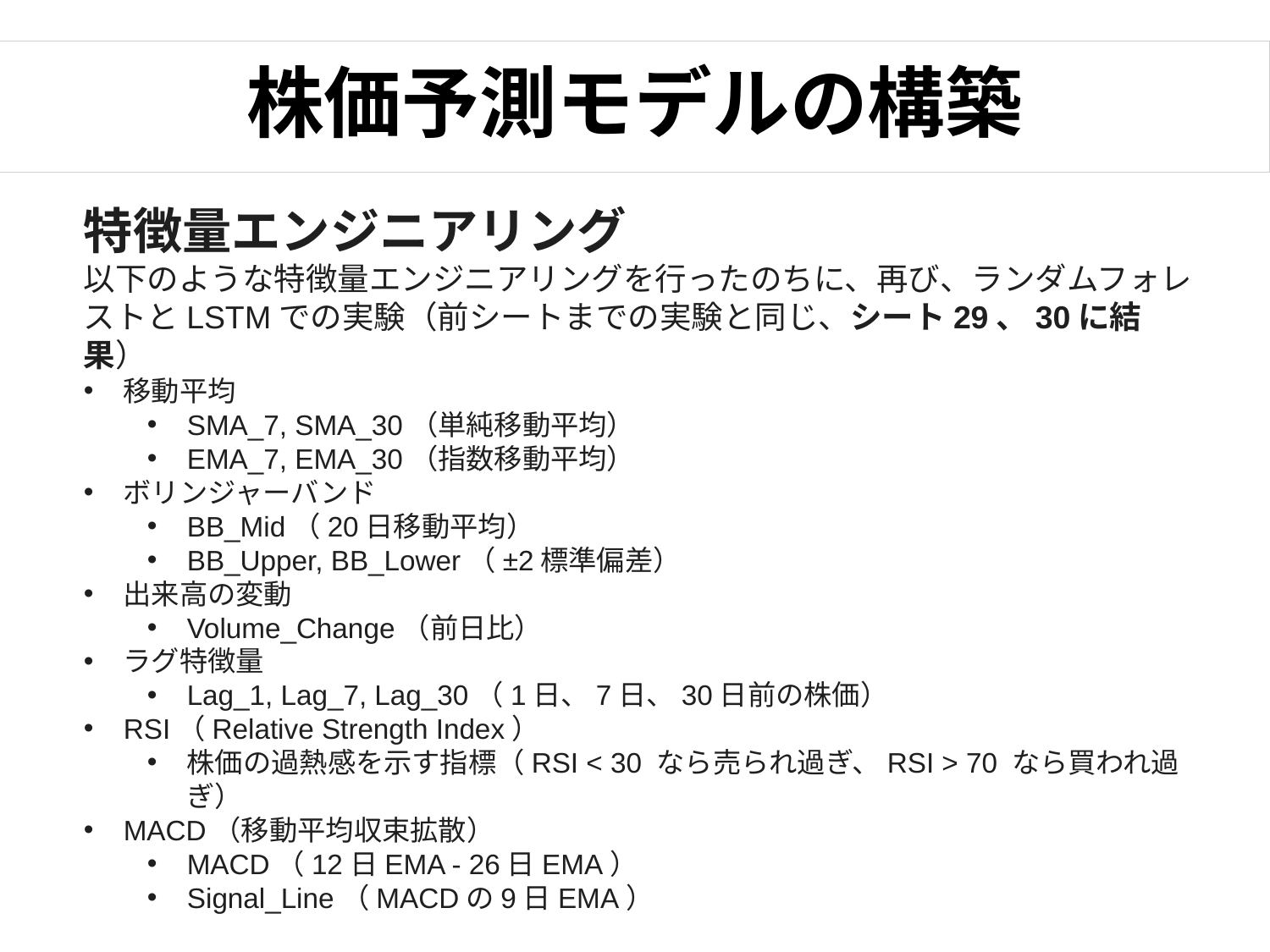

株価予測モデルの構築
特徴量エンジニアリング
以下のような特徴量エンジニアリングを行ったのちに、再び、ランダムフォレストとLSTMでの実験（前シートまでの実験と同じ、シート29、30に結果）
移動平均
SMA_7, SMA_30（単純移動平均）
EMA_7, EMA_30（指数移動平均）
ボリンジャーバンド
BB_Mid（20日移動平均）
BB_Upper, BB_Lower（±2標準偏差）
出来高の変動
Volume_Change（前日比）
ラグ特徴量
Lag_1, Lag_7, Lag_30（1日、7日、30日前の株価）
RSI（Relative Strength Index）
株価の過熱感を示す指標（RSI < 30 なら売られ過ぎ、RSI > 70 なら買われ過ぎ）
MACD（移動平均収束拡散）
MACD（12日EMA - 26日EMA）
Signal_Line（MACDの9日EMA）